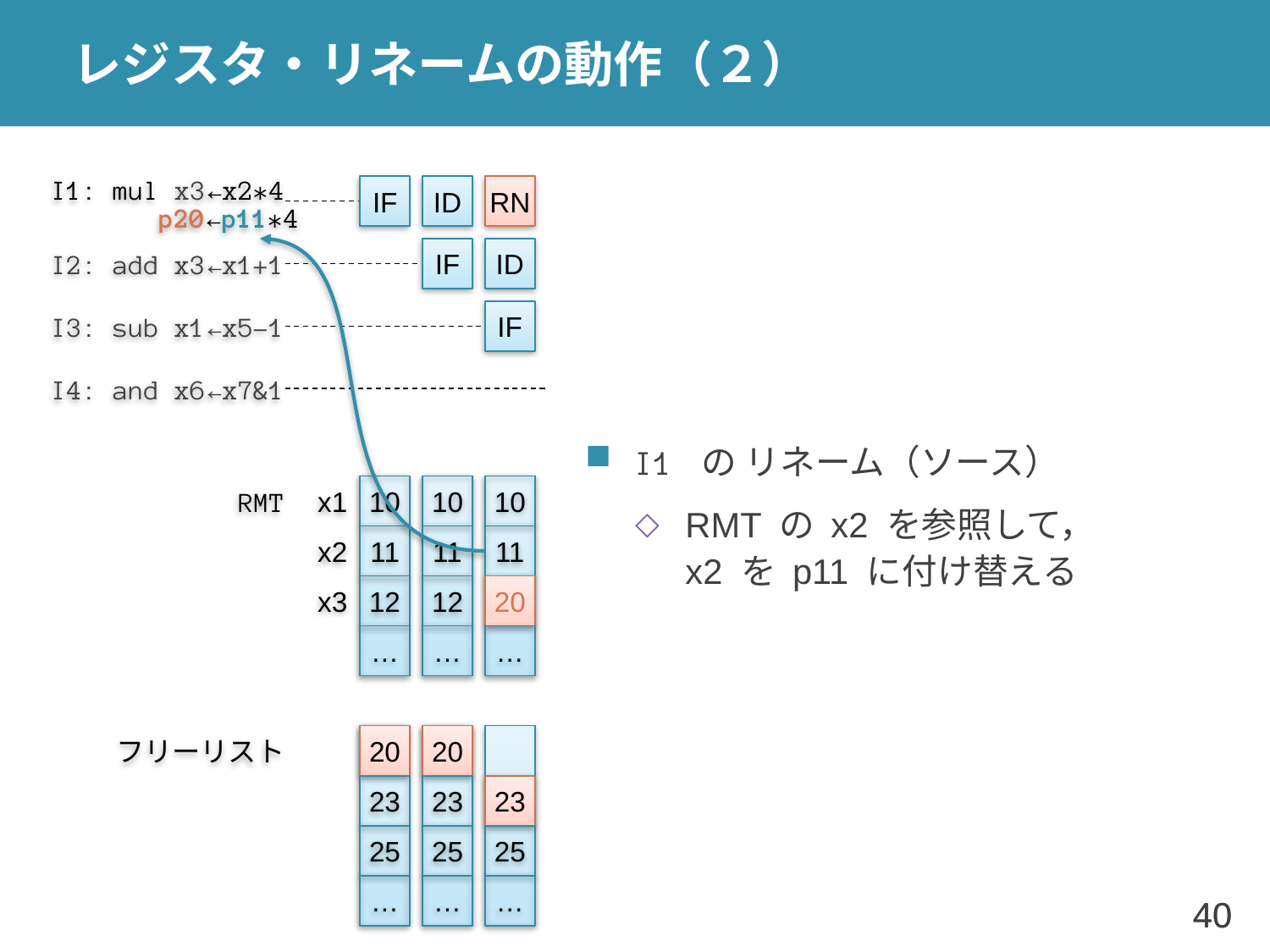

# レジスタ・リネームの動作（２）
I1 の リネーム（ソース）
RMT の x2 を参照して，
x2 を p11 に付け替える
I1: mul x3←x2*4
IF
ID
RN
p20←p11*4
I2: add x3←x1+1
IF
ID
I3: sub x1←x5-1
IF
I4: and x6←x7&1
RMT
x1

10

10

10
x2
11
11
11
x3
12
12
20
…
…
…
フリーリスト

20

20

23
23
23
25
25
25
…
…
…